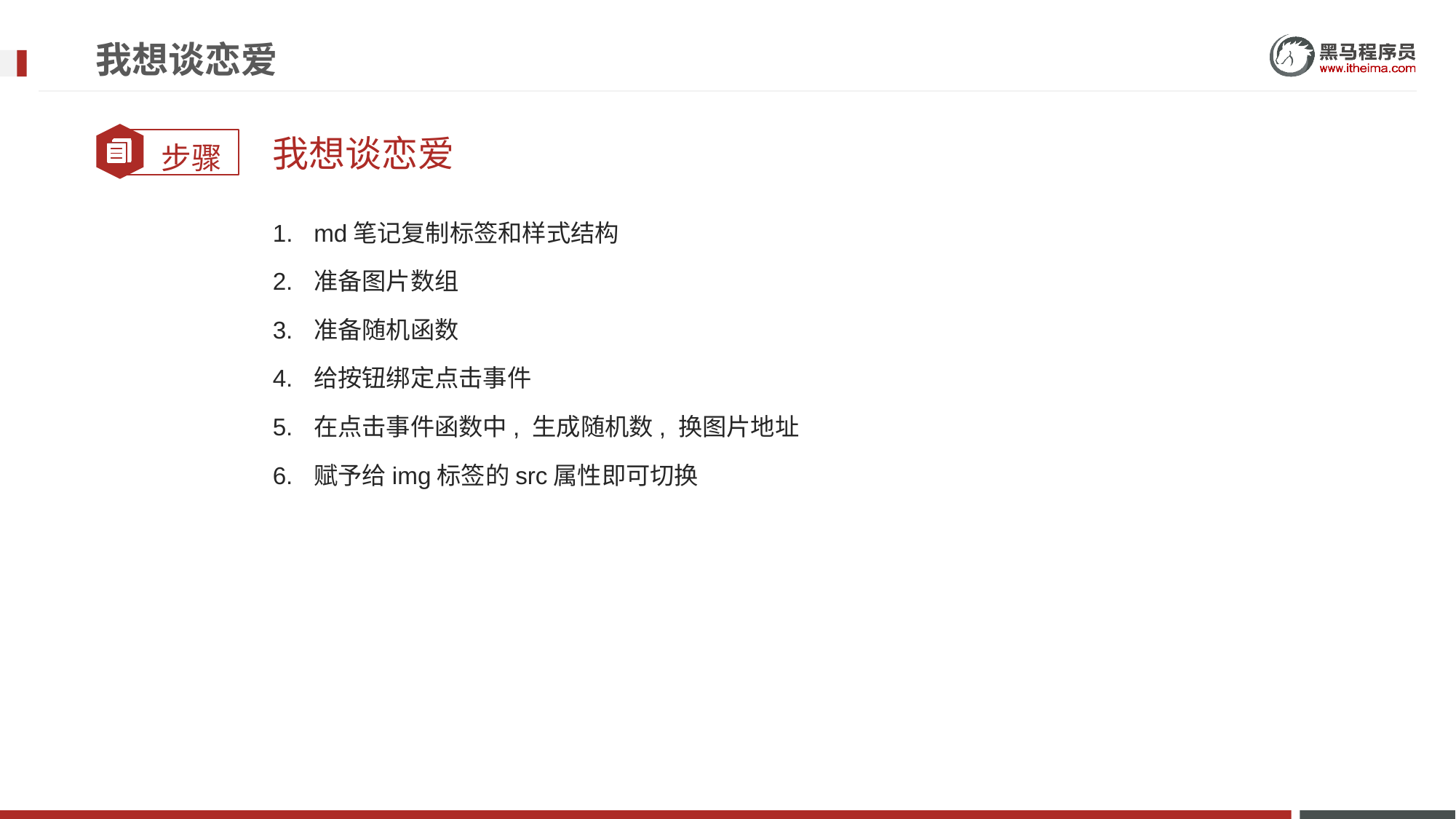

# 我想谈恋爱
我想谈恋爱
md笔记复制标签和样式结构
准备图片数组
准备随机函数
给按钮绑定点击事件
在点击事件函数中, 生成随机数, 换图片地址
赋予给img标签的src属性即可切换